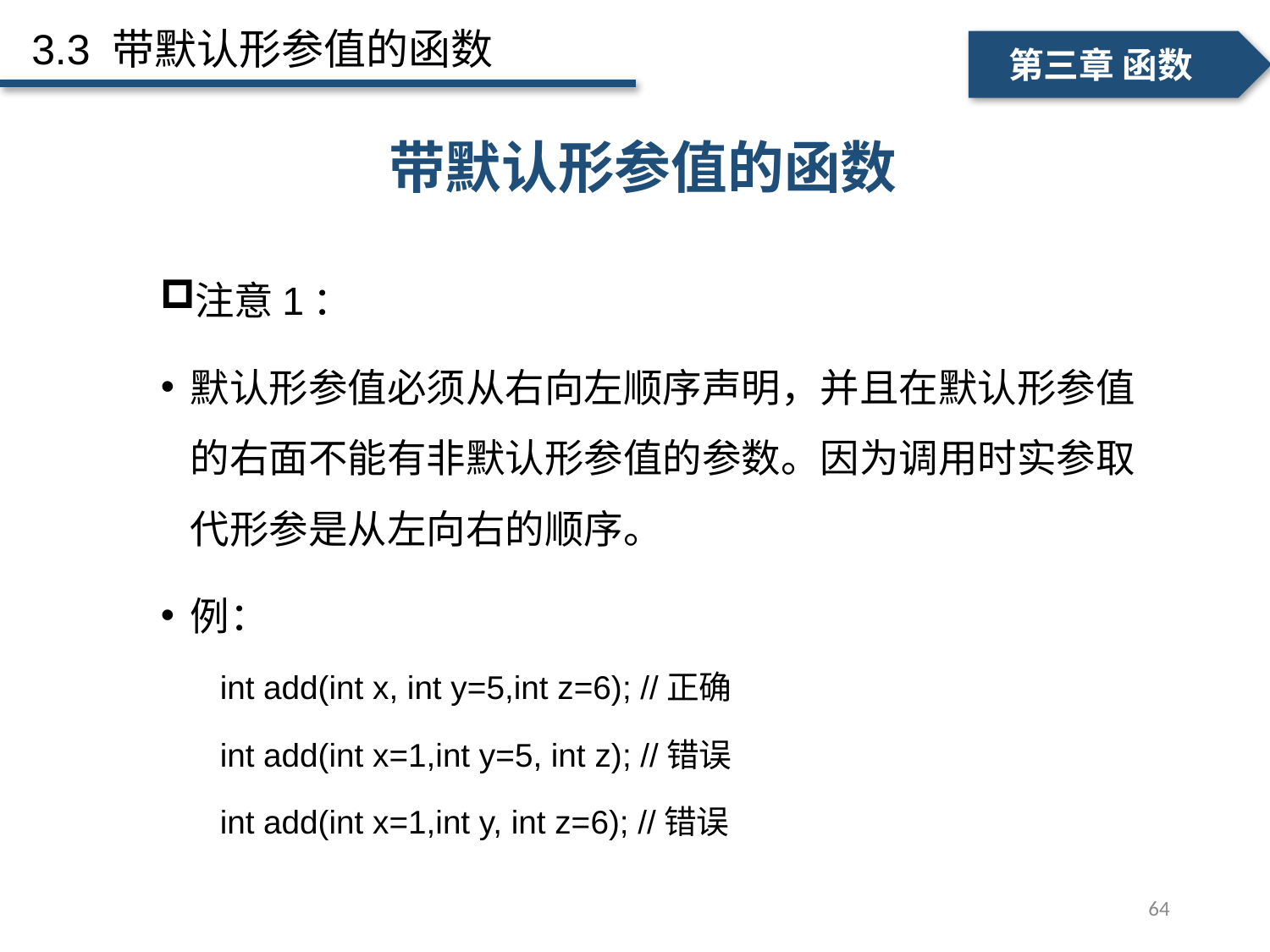

3.3 带默认形参值的函数
一、个人简介
二、学术成绩

第三章 函数

带默认形参值的函数
带默认形参值的函数
注意1：
默认形参值必须从右向左顺序声明，并且在默认形参值的右面不能有非默认形参值的参数。因为调用时实参取代形参是从左向右的顺序。
例：
int add(int x, int y=5,int z=6); //正确
int add(int x=1,int y=5, int z); //错误
int add(int x=1,int y, int z=6); //错误
64